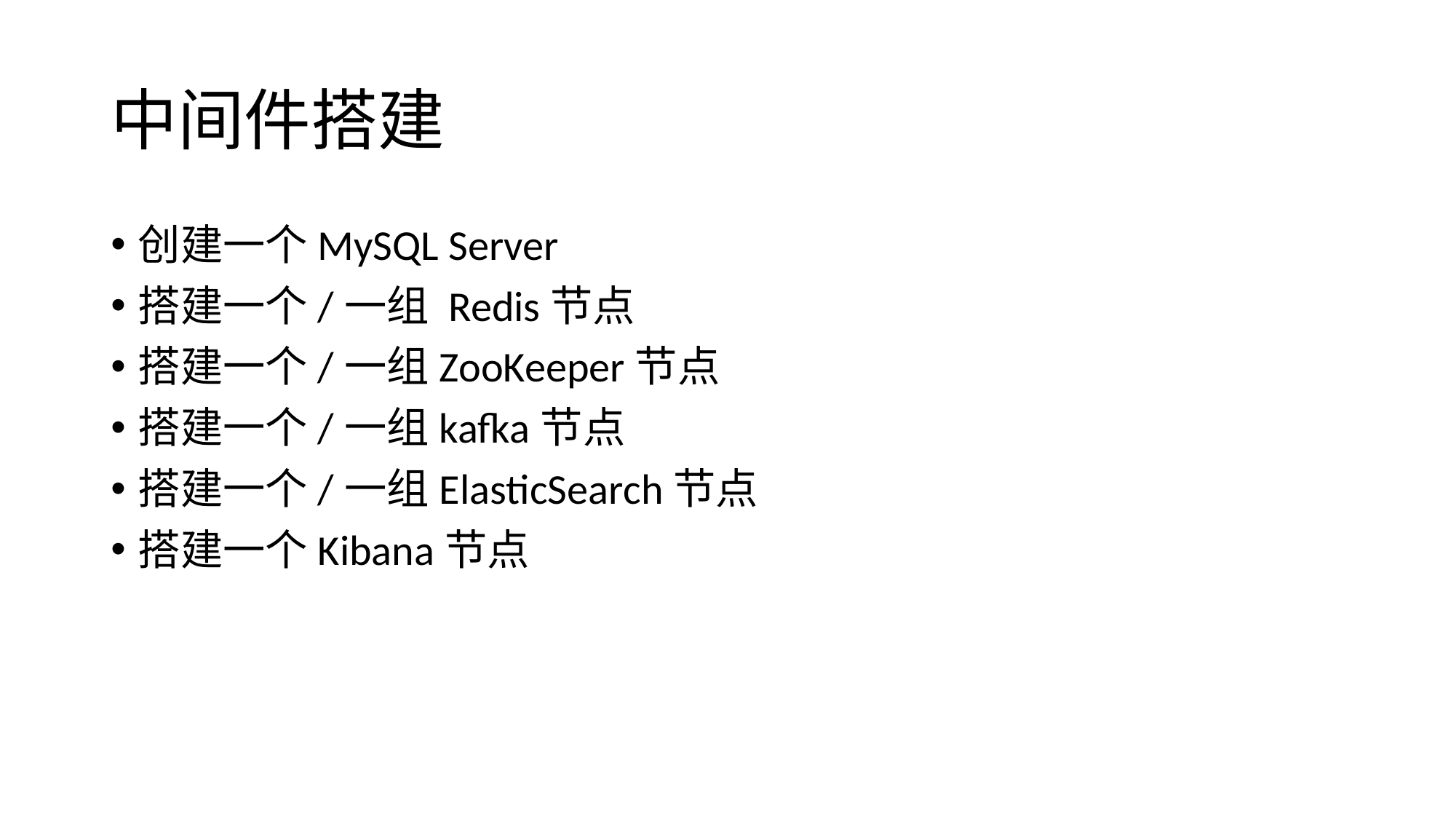

# 中间件搭建
创建一个MySQL Server
搭建一个/一组 Redis节点
搭建一个/一组ZooKeeper节点
搭建一个/一组kafka节点
搭建一个/一组ElasticSearch节点
搭建一个Kibana节点